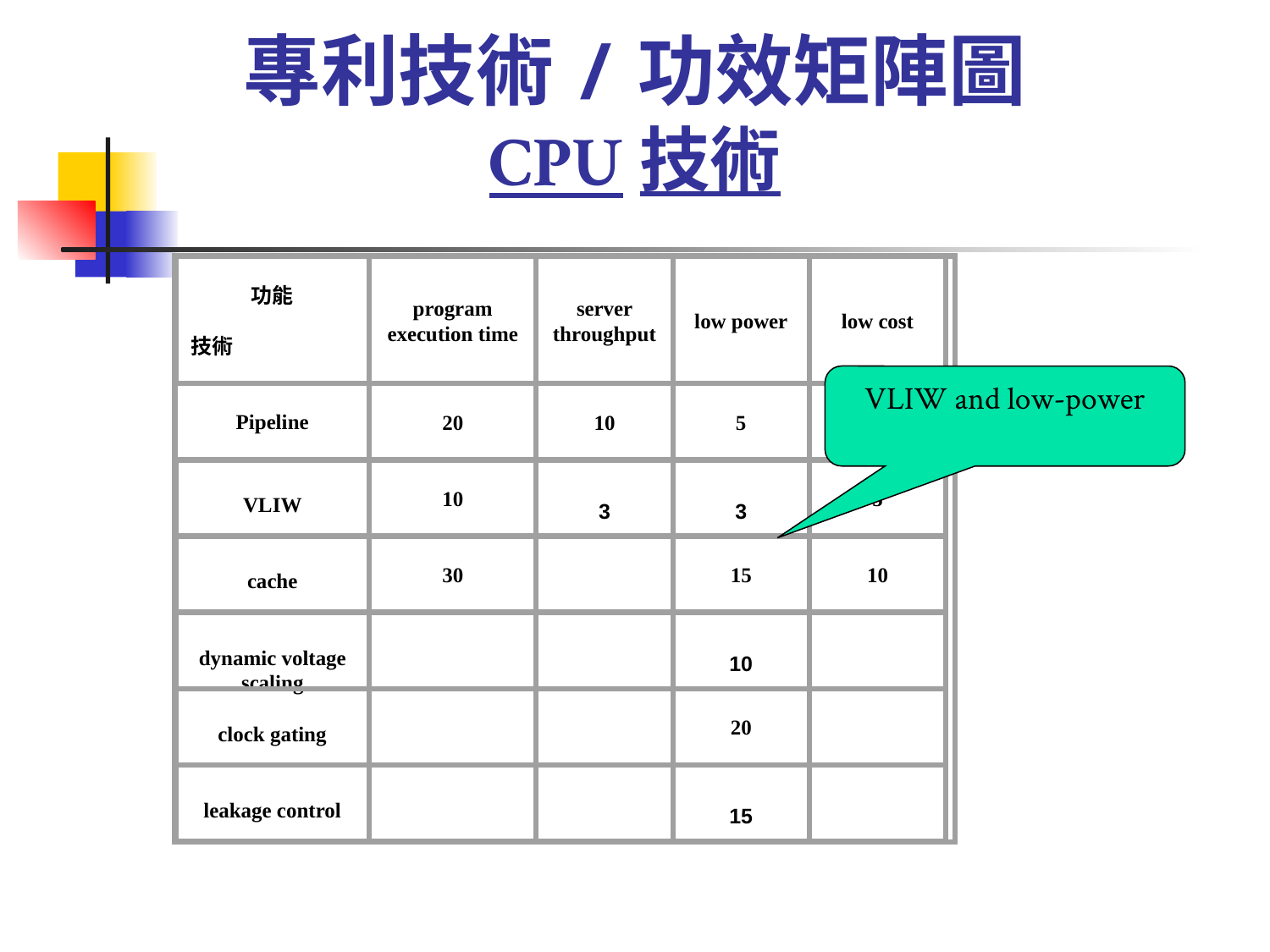

專利技術/功效矩陣圖
CPU技術

功能

技術

program execution time

server throughput

low power

low cost
VLIW and low-power

20

10

5

Pipeline

VLIW

10

3

3

5

cache

30

15

10

dynamic voltage scaling

10

clock gating

20

leakage control

15